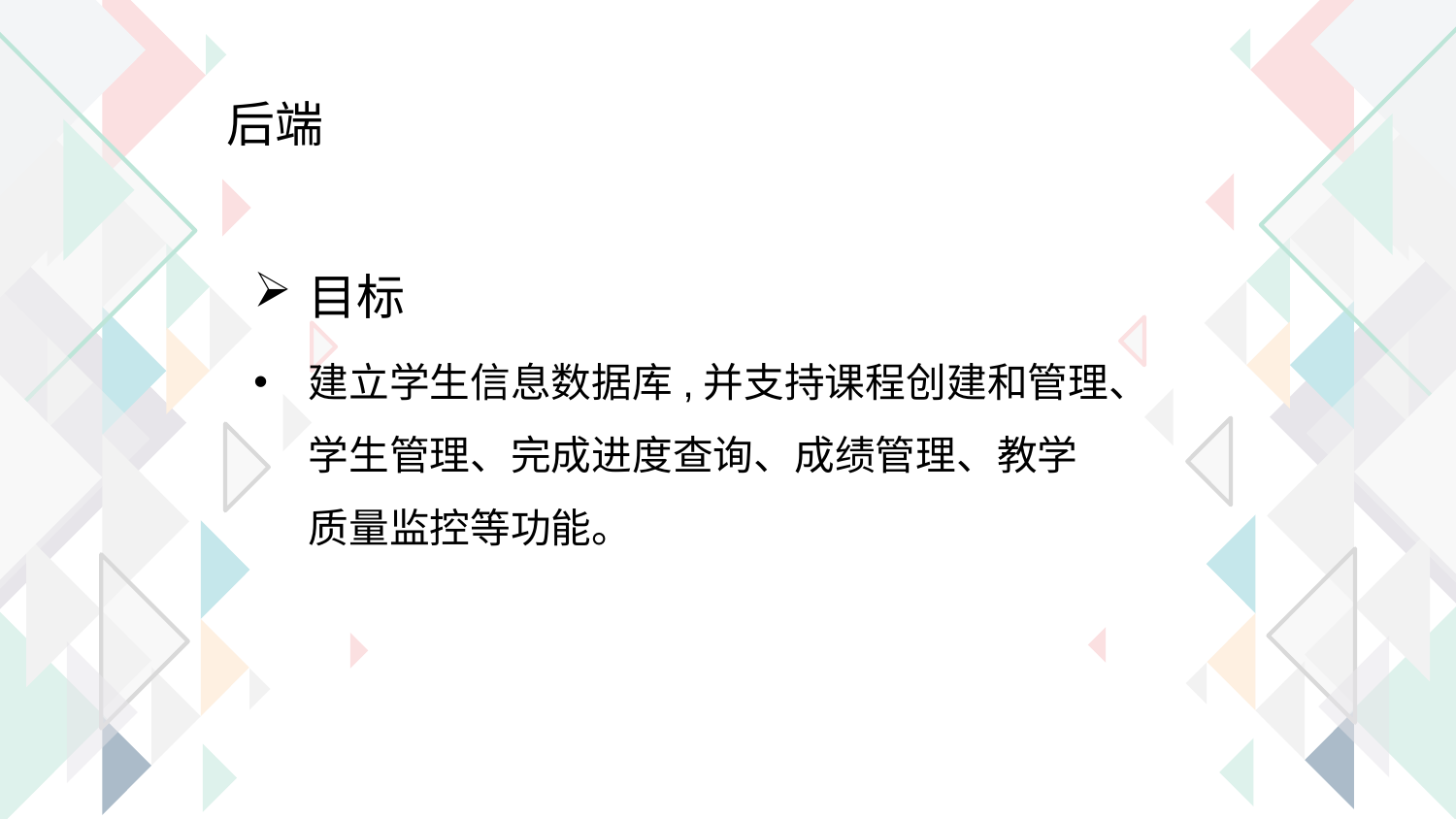

后端
目标
建立学生信息数据库,并支持课程创建和管理、学生管理、完成进度查询、成绩管理、教学质量监控等功能。